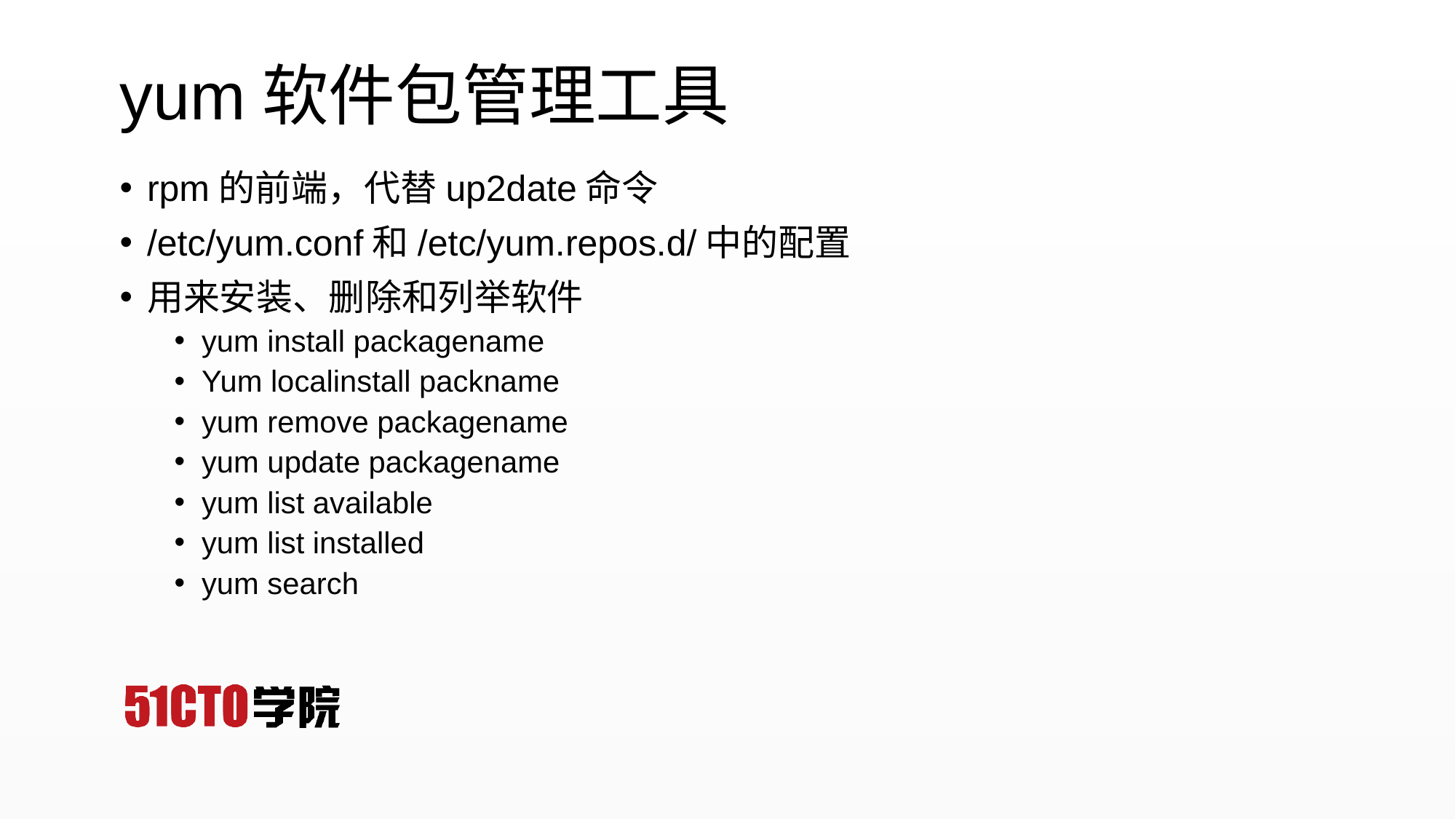

# yum软件包管理工具
rpm的前端，代替up2date命令
/etc/yum.conf和/etc/yum.repos.d/中的配置
用来安装、删除和列举软件
yum install packagename
Yum localinstall packname
yum remove packagename
yum update packagename
yum list available
yum list installed
yum search